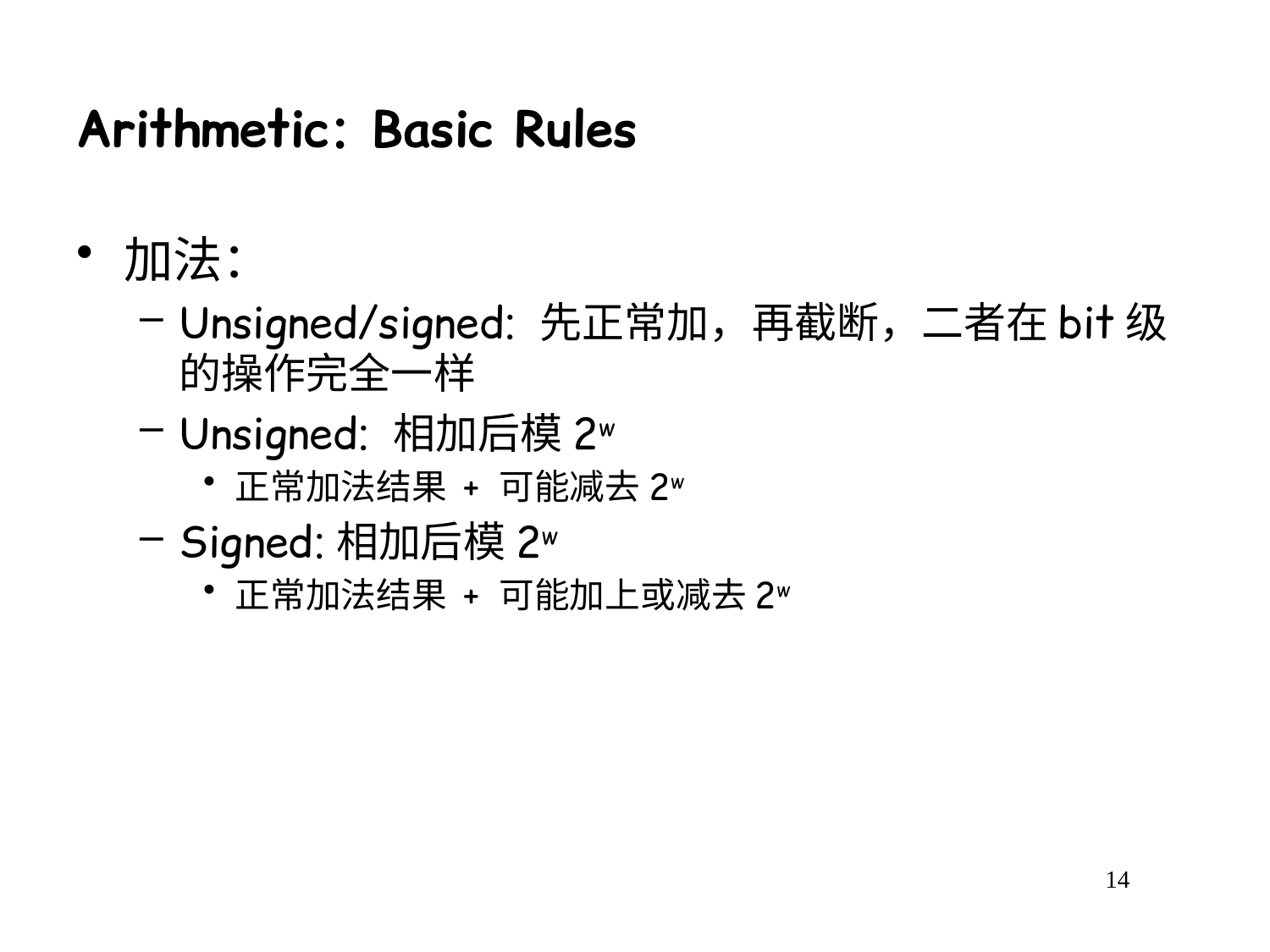

# Arithmetic: Basic Rules
加法：
Unsigned/signed: 先正常加，再截断，二者在bit级的操作完全一样
Unsigned: 相加后模2w
正常加法结果 + 可能减去2w
Signed:相加后模2w
正常加法结果 + 可能加上或减去2w
14